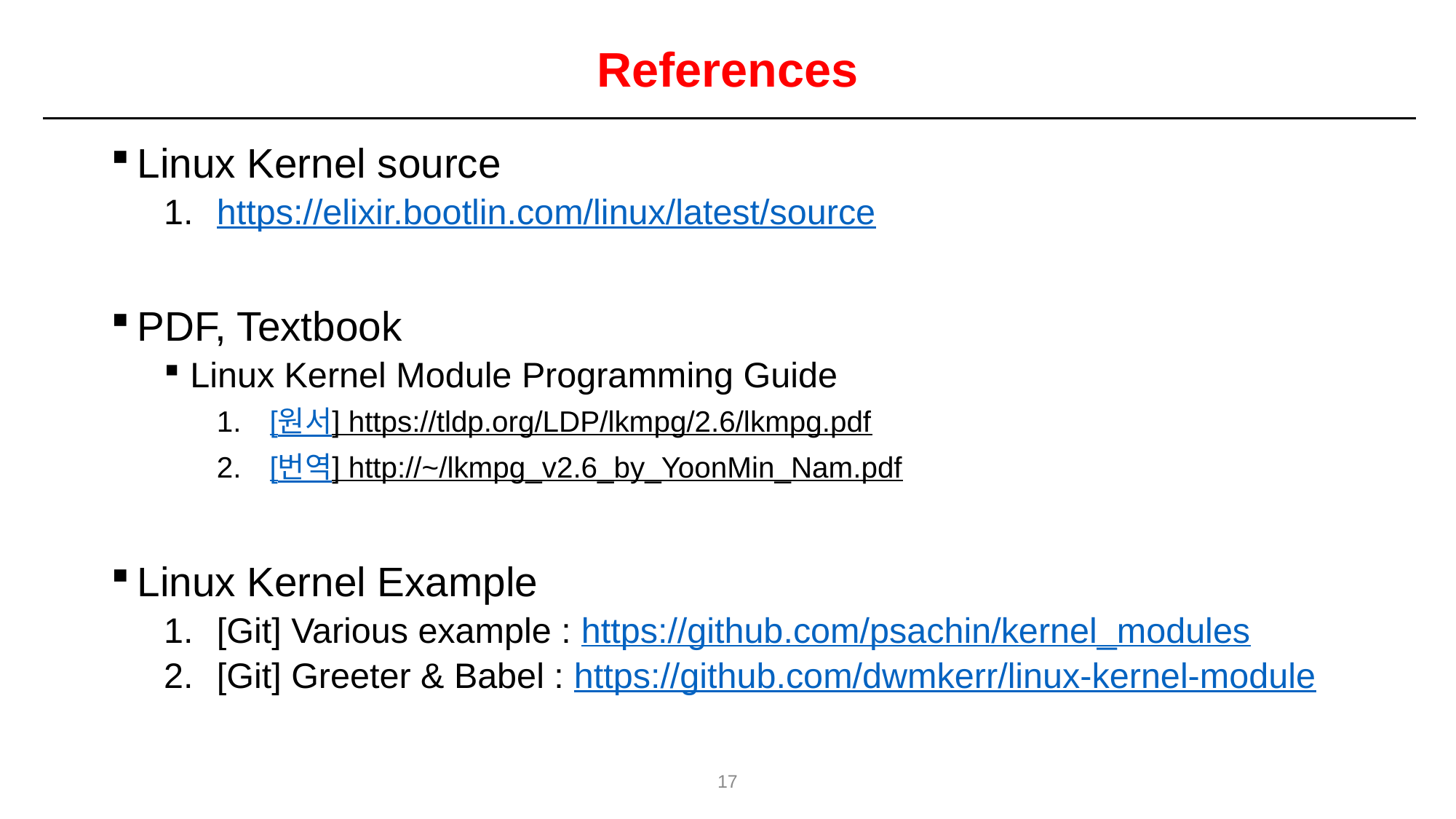

# References
Linux Kernel source
https://elixir.bootlin.com/linux/latest/source

PDF, Textbook
Linux Kernel Module Programming Guide
[원서] https://tldp.org/LDP/lkmpg/2.6/lkmpg.pdf
[번역] http://~/lkmpg_v2.6_by_YoonMin_Nam.pdf

Linux Kernel Example
[Git] Various example : https://github.com/psachin/kernel_modules
[Git] Greeter & Babel : https://github.com/dwmkerr/linux-kernel-module

17